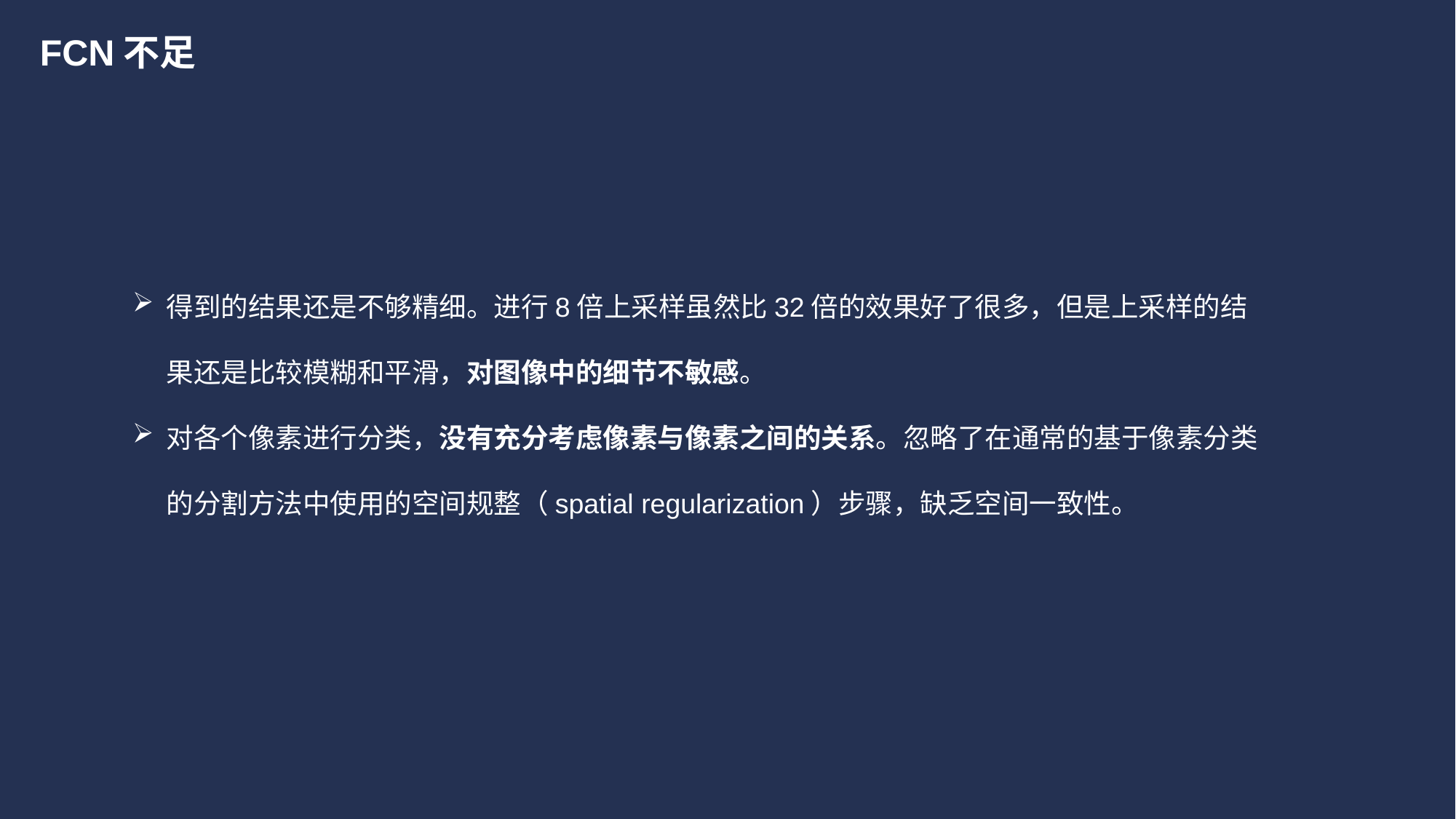

FCN不足
得到的结果还是不够精细。进行8倍上采样虽然比32倍的效果好了很多，但是上采样的结果还是比较模糊和平滑，对图像中的细节不敏感。
对各个像素进行分类，没有充分考虑像素与像素之间的关系。忽略了在通常的基于像素分类的分割方法中使用的空间规整（spatial regularization）步骤，缺乏空间一致性。